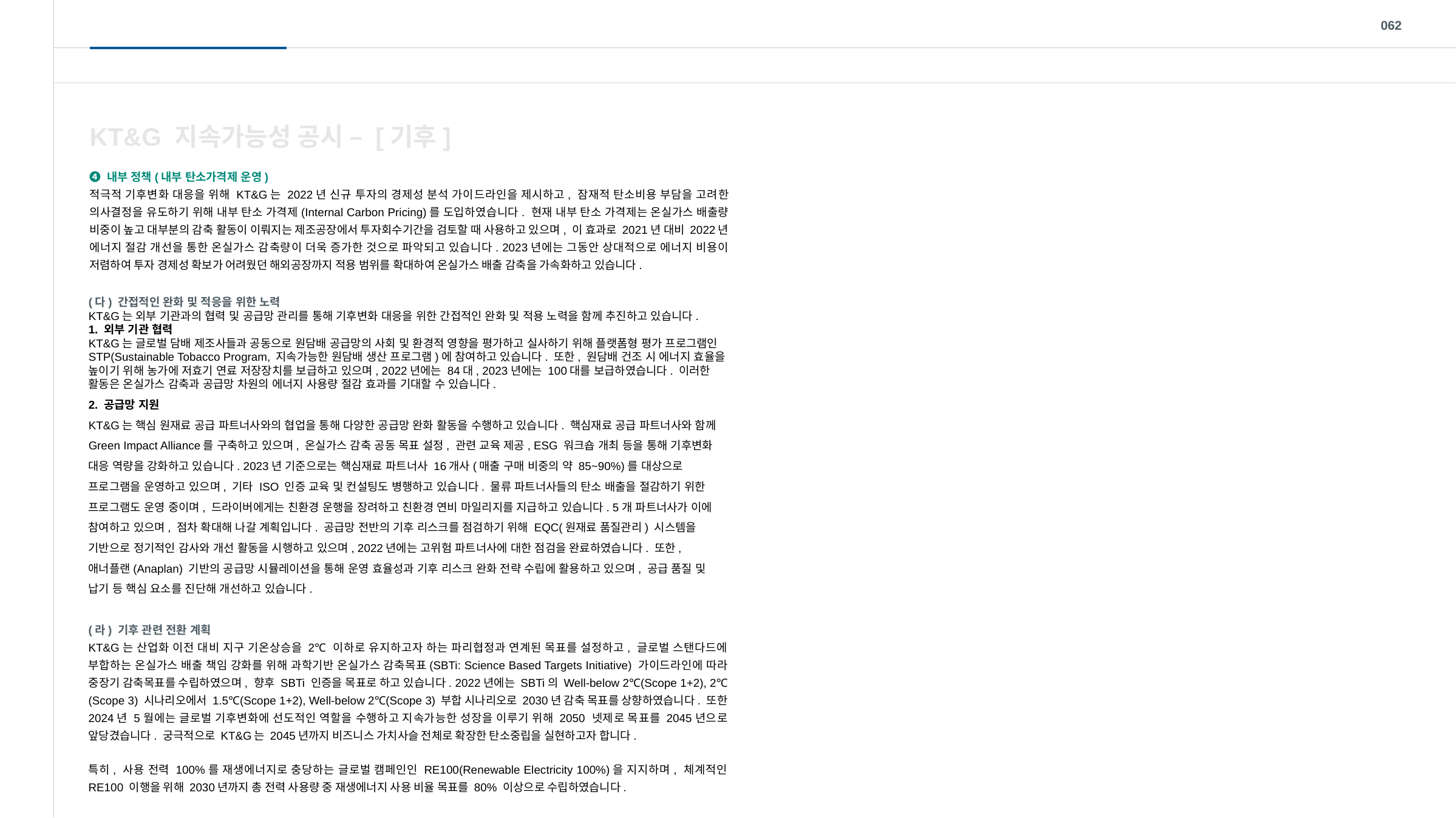

062
KT&G 지속가능성 공시 – [기후]
❹ 내부 정책(내부 탄소가격제 운영)
적극적 기후변화 대응을 위해 KT&G는 2022년 신규 투자의 경제성 분석 가이드라인을 제시하고, 잠재적 탄소비용 부담을 고려한 의사결정을 유도하기 위해 내부 탄소 가격제(Internal Carbon Pricing)를 도입하였습니다. 현재 내부 탄소 가격제는 온실가스 배출량 비중이 높고 대부분의 감축 활동이 이뤄지는 제조공장에서 투자회수기간을 검토할 때 사용하고 있으며, 이 효과로 2021년 대비 2022년 에너지 절감 개선을 통한 온실가스 감축량이 더욱 증가한 것으로 파악되고 있습니다. 2023년에는 그동안 상대적으로 에너지 비용이 저렴하여 투자 경제성 확보가 어려웠던 해외공장까지 적용 범위를 확대하여 온실가스 배출 감축을 가속화하고 있습니다.
(다) 간접적인 완화 및 적응을 위한 노력
KT&G는 외부 기관과의 협력 및 공급망 관리를 통해 기후변화 대응을 위한 간접적인 완화 및 적용 노력을 함께 추진하고 있습니다.
1. 외부 기관 협력
KT&G는 글로벌 담배 제조사들과 공동으로 원담배 공급망의 사회 및 환경적 영향을 평가하고 실사하기 위해 플랫폼형 평가 프로그램인 STP(Sustainable Tobacco Program, 지속가능한 원담배 생산 프로그램)에 참여하고 있습니다. 또한, 원담배 건조 시 에너지 효율을 높이기 위해 농가에 저효기 연료 저장장치를 보급하고 있으며, 2022년에는 84대, 2023년에는 100대를 보급하였습니다. 이러한 활동은 온실가스 감축과 공급망 차원의 에너지 사용량 절감 효과를 기대할 수 있습니다.
2. 공급망 지원
KT&G는 핵심 원재료 공급 파트너사와의 협업을 통해 다양한 공급망 완화 활동을 수행하고 있습니다. 핵심재료 공급 파트너사와 함께 Green Impact Alliance를 구축하고 있으며, 온실가스 감축 공동 목표 설정, 관련 교육 제공, ESG 워크숍 개최 등을 통해 기후변화 대응 역량을 강화하고 있습니다. 2023년 기준으로는 핵심재료 파트너사 16개사(매출 구매 비중의 약 85~90%)를 대상으로 프로그램을 운영하고 있으며, 기타 ISO 인증 교육 및 컨설팅도 병행하고 있습니다. 물류 파트너사들의 탄소 배출을 절감하기 위한 프로그램도 운영 중이며, 드라이버에게는 친환경 운행을 장려하고 친환경 연비 마일리지를 지급하고 있습니다. 5개 파트너사가 이에 참여하고 있으며, 점차 확대해 나갈 계획입니다. 공급망 전반의 기후 리스크를 점검하기 위해 EQC(원재료 품질관리) 시스템을 기반으로 정기적인 감사와 개선 활동을 시행하고 있으며, 2022년에는 고위험 파트너사에 대한 점검을 완료하였습니다. 또한, 애너플랜(Anaplan) 기반의 공급망 시뮬레이션을 통해 운영 효율성과 기후 리스크 완화 전략 수립에 활용하고 있으며, 공급 품질 및 납기 등 핵심 요소를 진단해 개선하고 있습니다.
(라) 기후 관련 전환 계획
KT&G는 산업화 이전 대비 지구 기온상승을 2℃ 이하로 유지하고자 하는 파리협정과 연계된 목표를 설정하고, 글로벌 스탠다드에 부합하는 온실가스 배출 책임 강화를 위해 과학기반 온실가스 감축목표(SBTi: Science Based Targets Initiative) 가이드라인에 따라 중장기 감축목표를 수립하였으며, 향후 SBTi 인증을 목표로 하고 있습니다. 2022년에는 SBTi의 Well-below 2℃(Scope 1+2), 2℃(Scope 3) 시나리오에서 1.5℃(Scope 1+2), Well-below 2℃(Scope 3) 부합 시나리오로 2030년 감축 목표를 상향하였습니다. 또한 2024년 5월에는 글로벌 기후변화에 선도적인 역할을 수행하고 지속가능한 성장을 이루기 위해 2050 넷제로 목표를 2045년으로 앞당겼습니다. 궁극적으로 KT&G는 2045년까지 비즈니스 가치사슬 전체로 확장한 탄소중립을 실현하고자 합니다.

특히, 사용 전력 100%를 재생에너지로 충당하는 글로벌 캠페인인 RE100(Renewable Electricity 100%)을 지지하며, 체계적인 RE100 이행을 위해 2030년까지 총 전력 사용량 중 재생에너지 사용 비율 목표를 80% 이상으로 수립하였습니다.